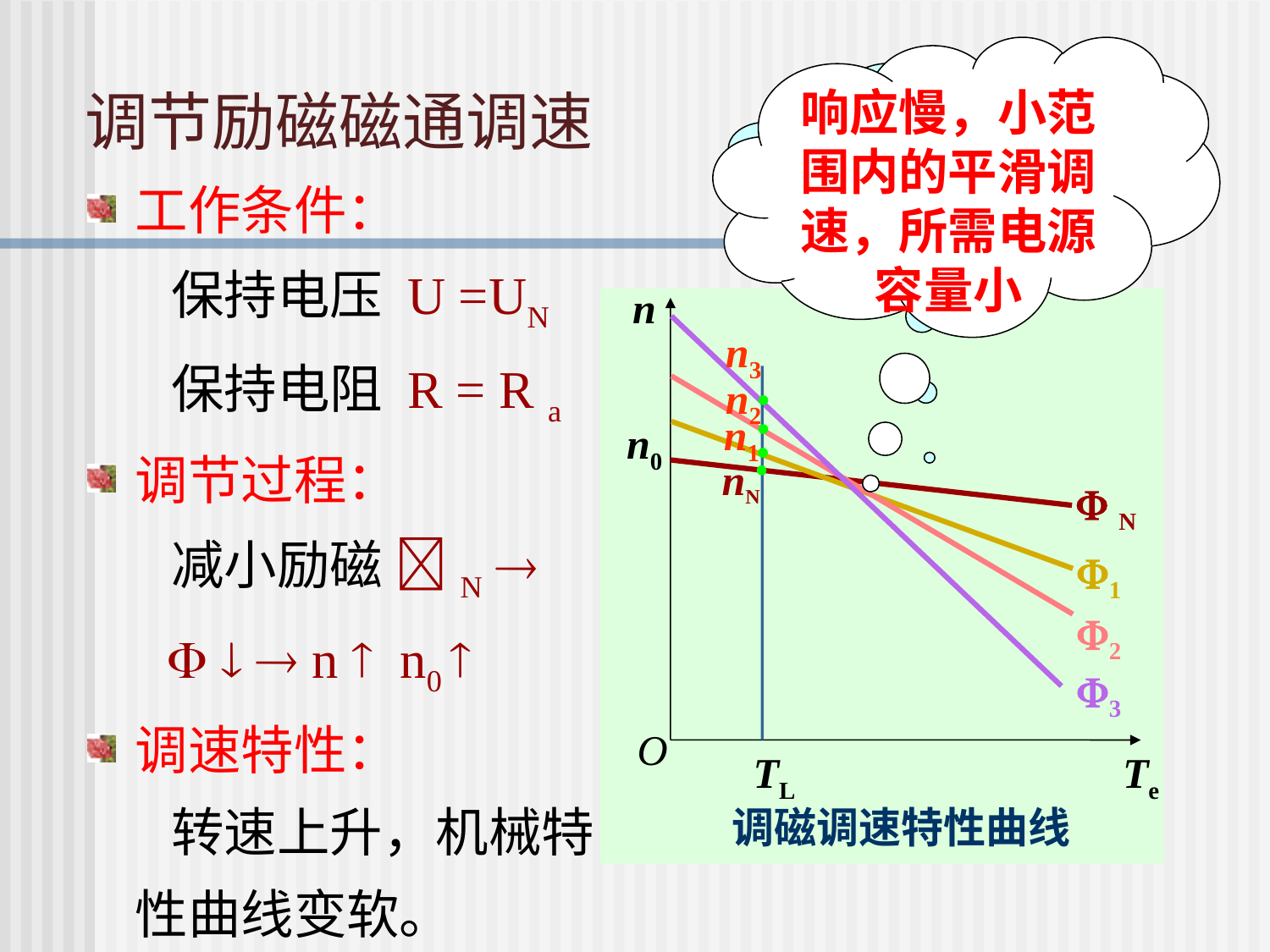

响应慢，小范围内的平滑调速，所需电源容量小
恒功率
调速方法
# 调节励磁磁通调速
工作条件：
      保持电压 U =UN
      保持电阻 R = R a
调节过程：
      减小励磁 ΦN →
      Φ ↓ → n ↑  n0 ↑
调速特性：
      转速上升，机械特性曲线变软。
n

n3
n2

n1
n0

nN

Φ N
Φ1
Φ2
Φ3
O

TL
Te

调磁调速特性曲线

5